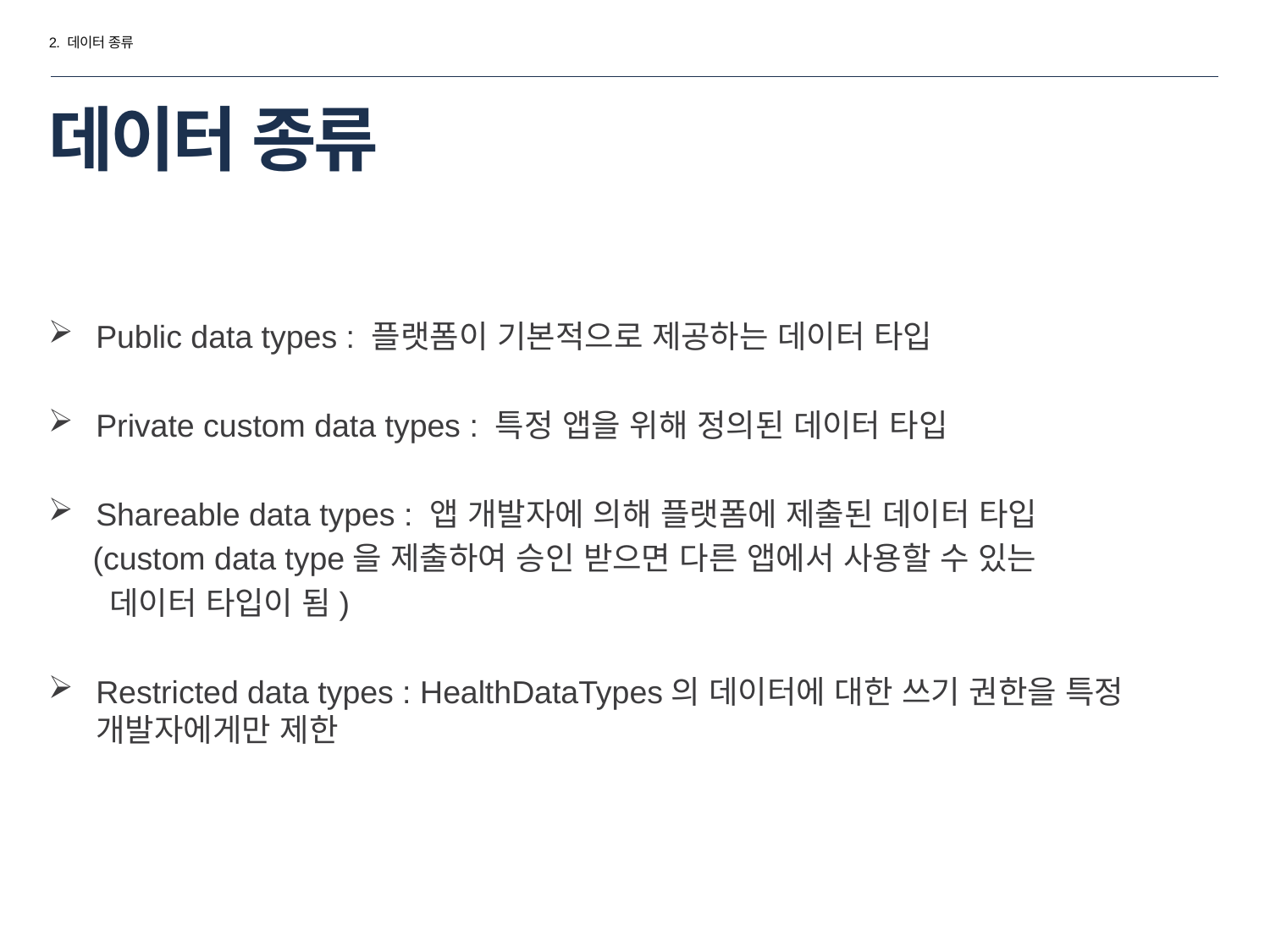

2. 데이터 종류
# 데이터 종류
Public data types : 플랫폼이 기본적으로 제공하는 데이터 타입

Private custom data types : 특정 앱을 위해 정의된 데이터 타입

Shareable data types : 앱 개발자에 의해 플랫폼에 제출된 데이터 타입
     (custom data type을 제출하여 승인 받으면 다른 앱에서 사용할 수 있는
      데이터 타입이 됨)

Restricted data types : HealthDataTypes의 데이터에 대한 쓰기 권한을 특정 개발자에게만 제한